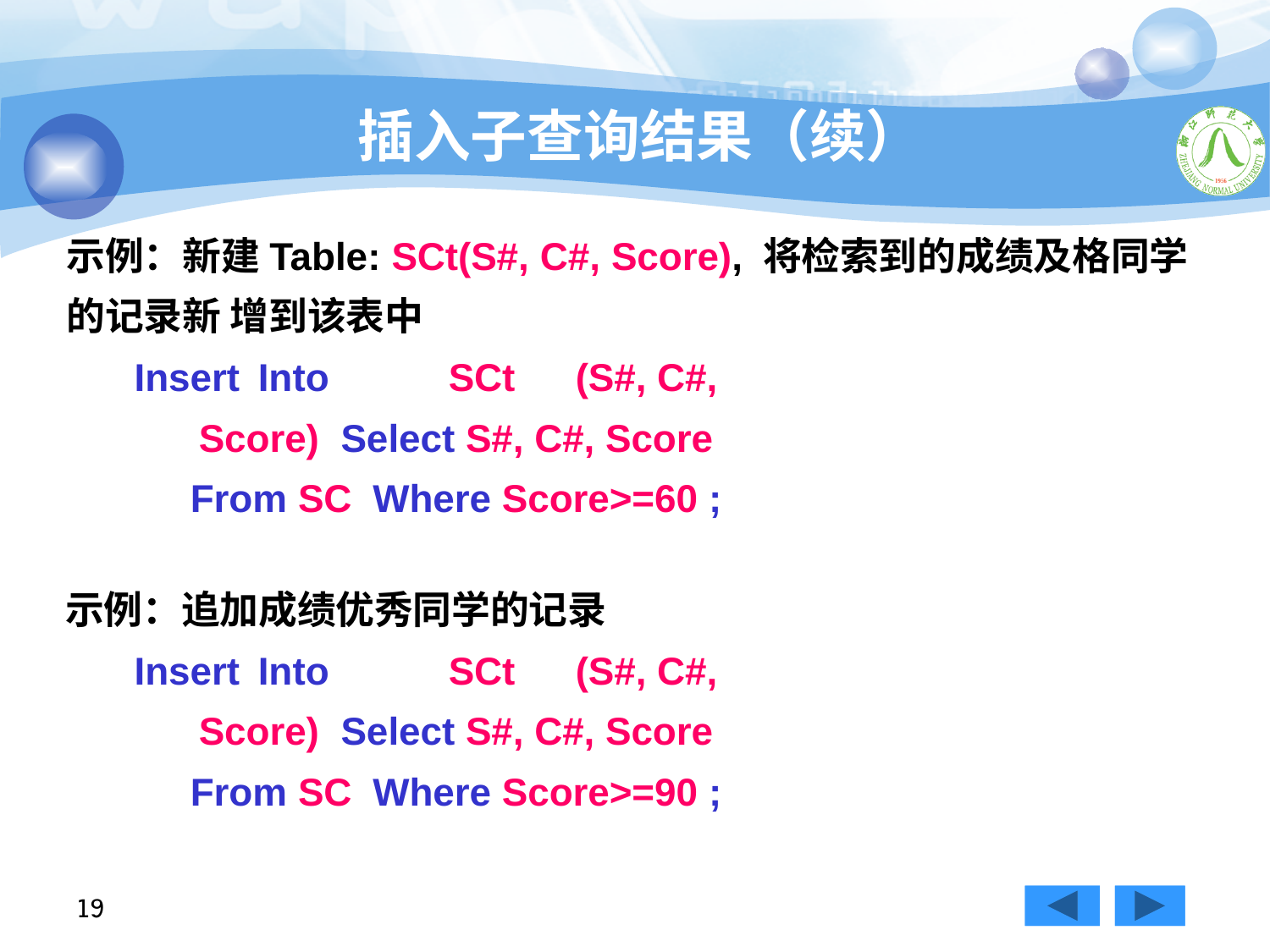

# 插入子查询结果（续）
示例：新建Table: SCt(S#, C#, Score), 将检索到的成绩及格同学的记录新 增到该表中
Insert Into	SCt	(S#, C#, Score)  Select S#, C#, Score From SC  Where Score>=60 ;

示例：追加成绩优秀同学的记录
Insert Into	SCt	(S#, C#, Score)  Select S#, C#, Score From SC  Where Score>=90 ;
19